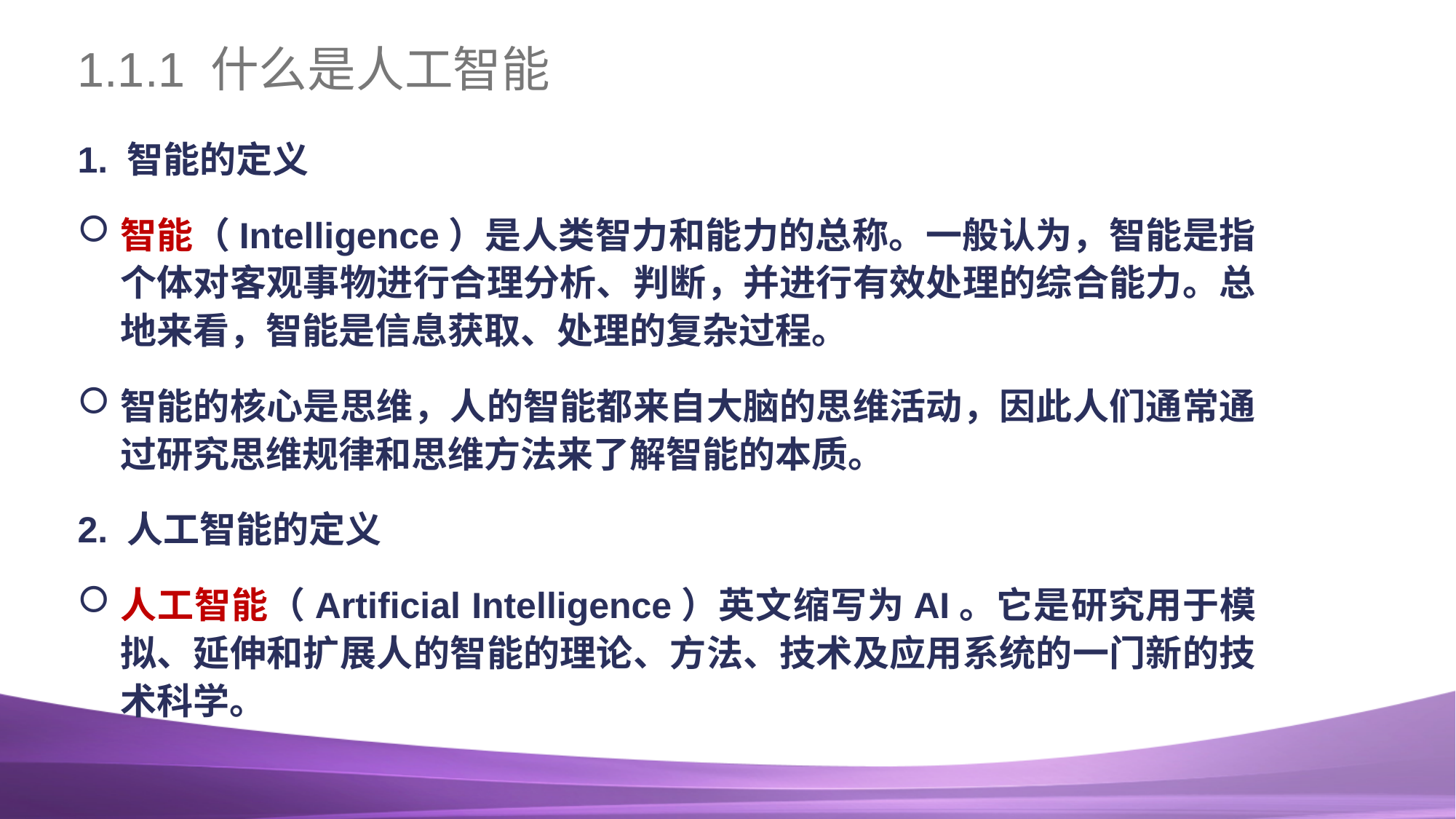

# 1.1.1 什么是人工智能
1. 智能的定义
智能（Intelligence）是人类智力和能力的总称。一般认为，智能是指个体对客观事物进行合理分析、判断，并进行有效处理的综合能力。总地来看，智能是信息获取、处理的复杂过程。
智能的核心是思维，人的智能都来自大脑的思维活动，因此人们通常通过研究思维规律和思维方法来了解智能的本质。
2. 人工智能的定义
人工智能（Artificial Intelligence）英文缩写为AI。它是研究用于模拟、延伸和扩展人的智能的理论、方法、技术及应用系统的一门新的技术科学。